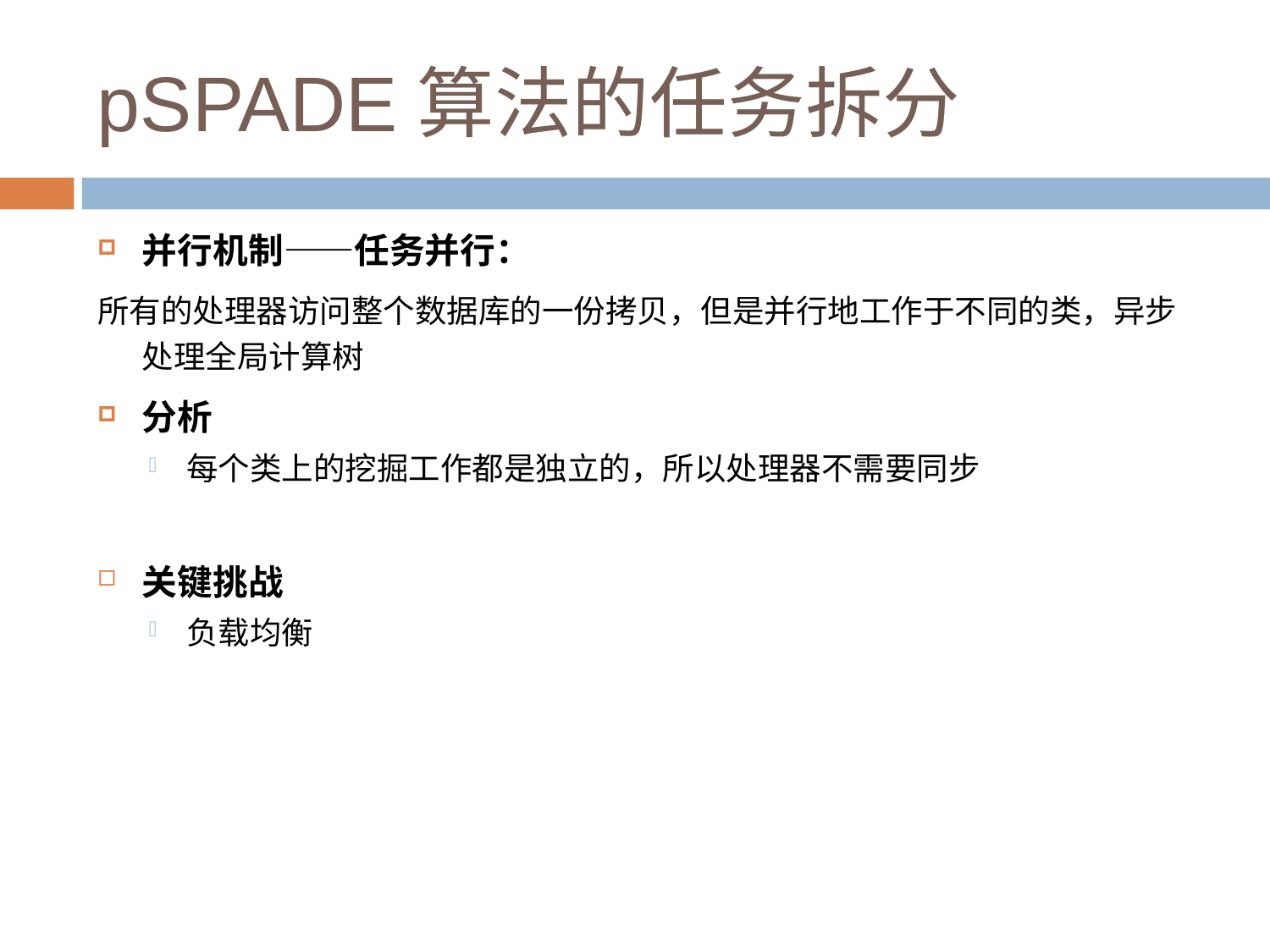

# pSPADE算法的任务拆分
49
并行机制——任务并行：
所有的处理器访问整个数据库的一份拷贝，但是并行地工作于不同的类，异步处理全局计算树
分析
每个类上的挖掘工作都是独立的，所以处理器不需要同步

关键挑战
负载均衡